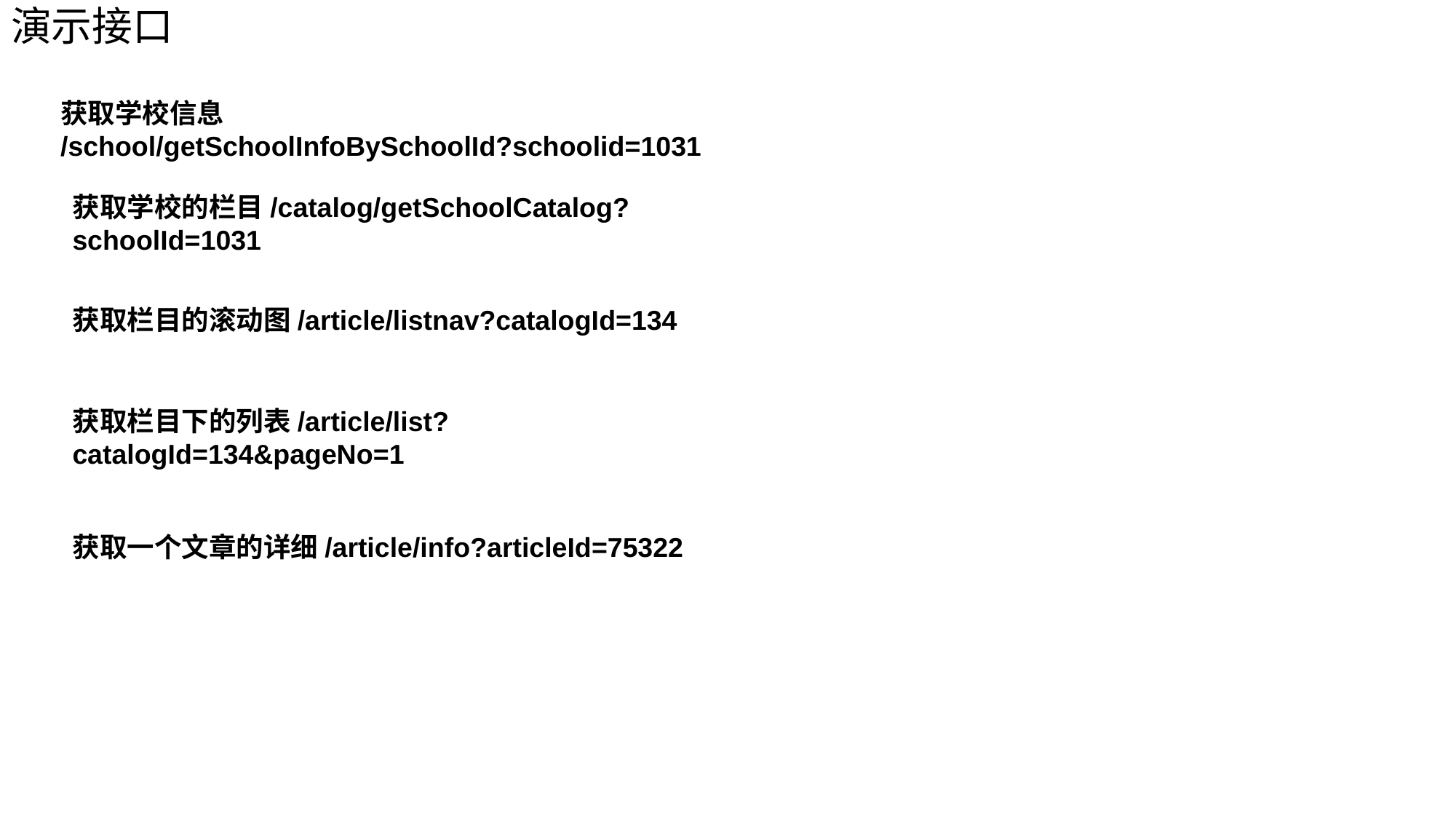

# 演示接口
获取学校信息
/school/getSchoolInfoBySchoolId?schoolid=1031
获取学校的栏目/catalog/getSchoolCatalog?schoolId=1031
获取栏目的滚动图/article/listnav?catalogId=134
获取栏目下的列表/article/list?catalogId=134&pageNo=1
获取一个文章的详细/article/info?articleId=75322